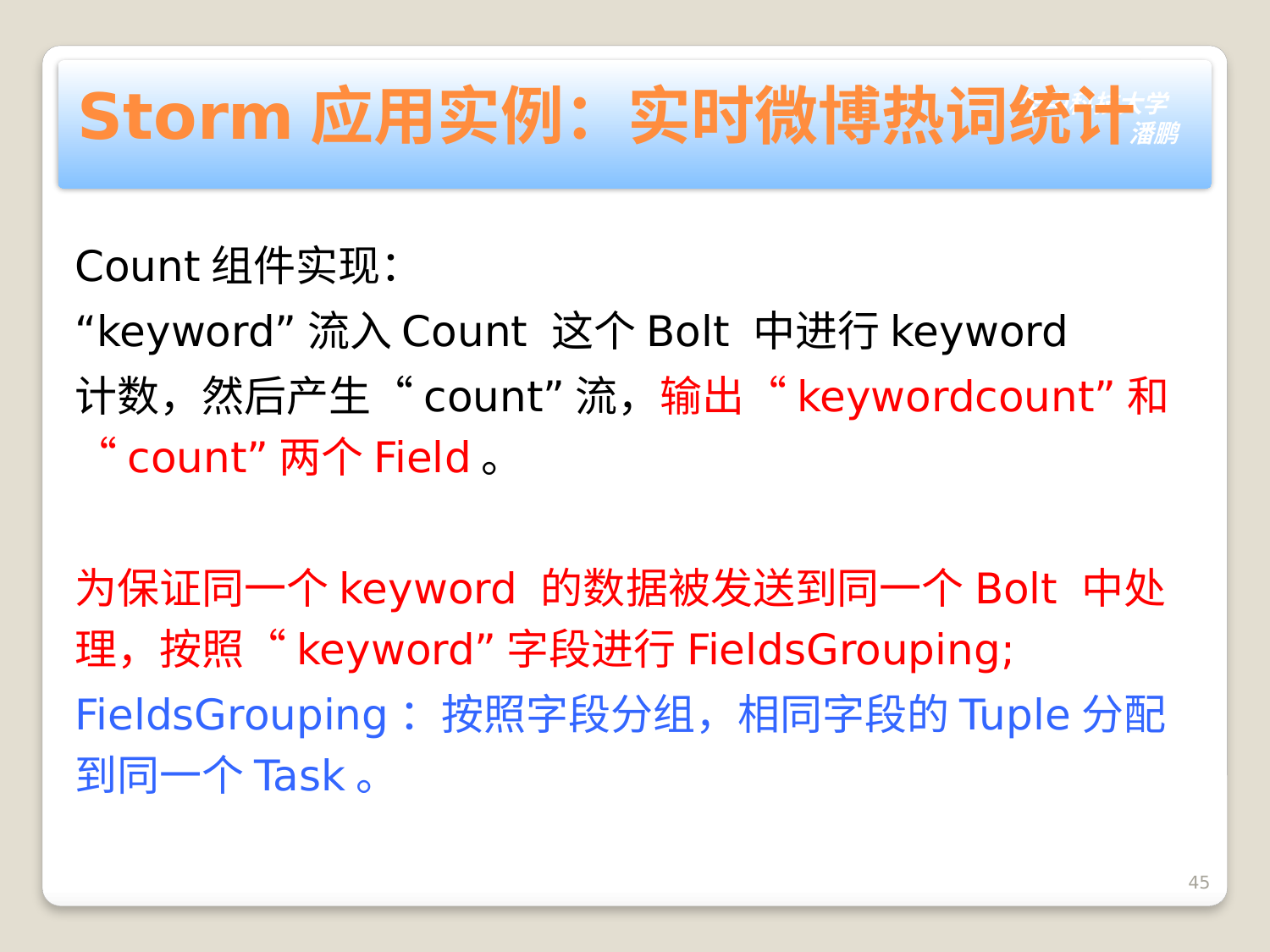

# Storm应用实例：实时微博热词统计
Count组件实现：
“keyword”流入Count 这个Bolt 中进行keyword
计数，然后产生“count”流，输出“keywordcount”和“count”两个Field。

为保证同一个keyword 的数据被发送到同一个Bolt 中处理，按照“keyword”字段进行FieldsGrouping;
FieldsGrouping：按照字段分组，相同字段的Tuple分配到同一个Task。
45